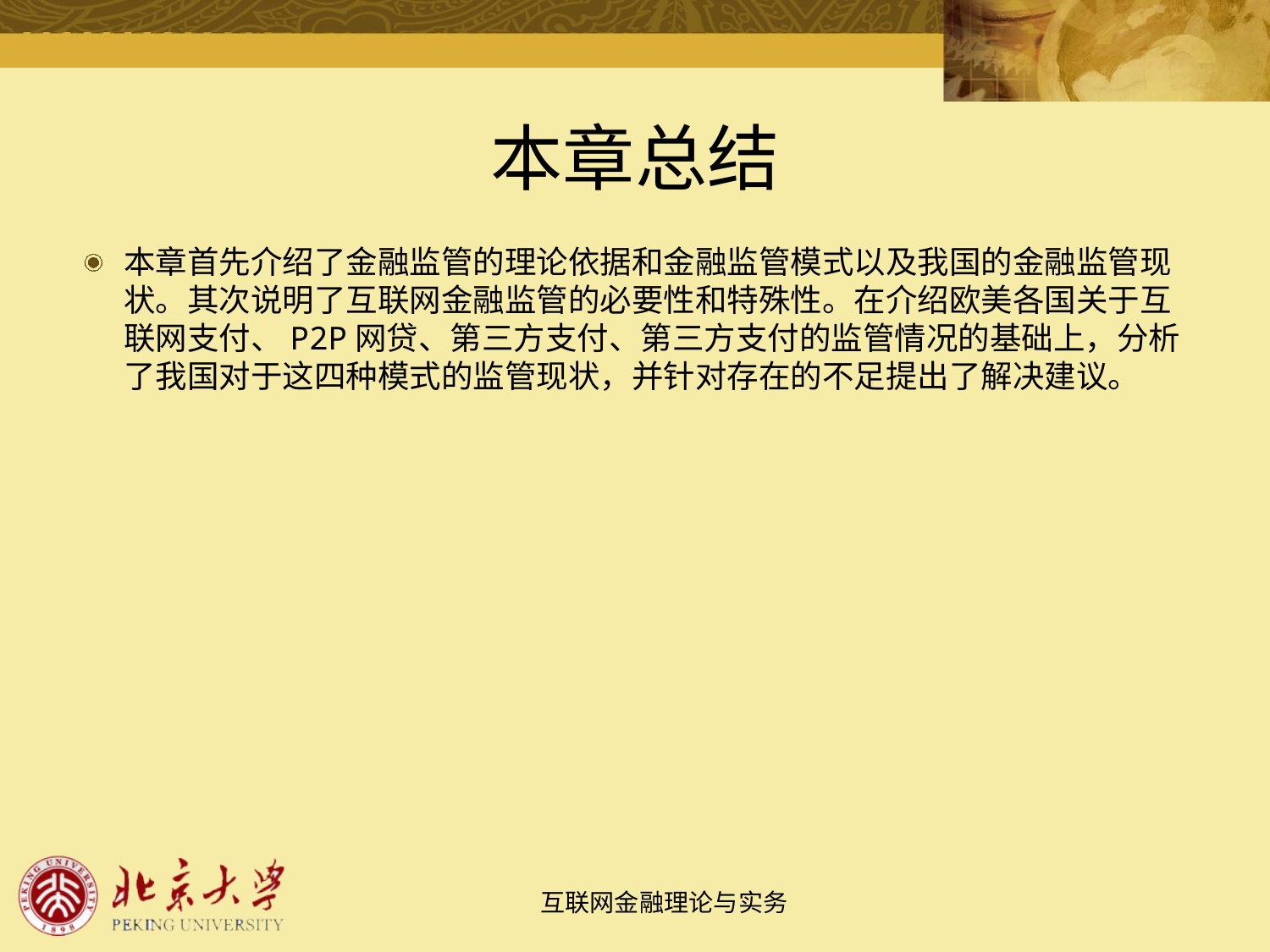

# 本章总结
本章首先介绍了金融监管的理论依据和金融监管模式以及我国的金融监管现状。其次说明了互联网金融监管的必要性和特殊性。在介绍欧美各国关于互联网支付、P2P网贷、第三方支付、第三方支付的监管情况的基础上，分析了我国对于这四种模式的监管现状，并针对存在的不足提出了解决建议。